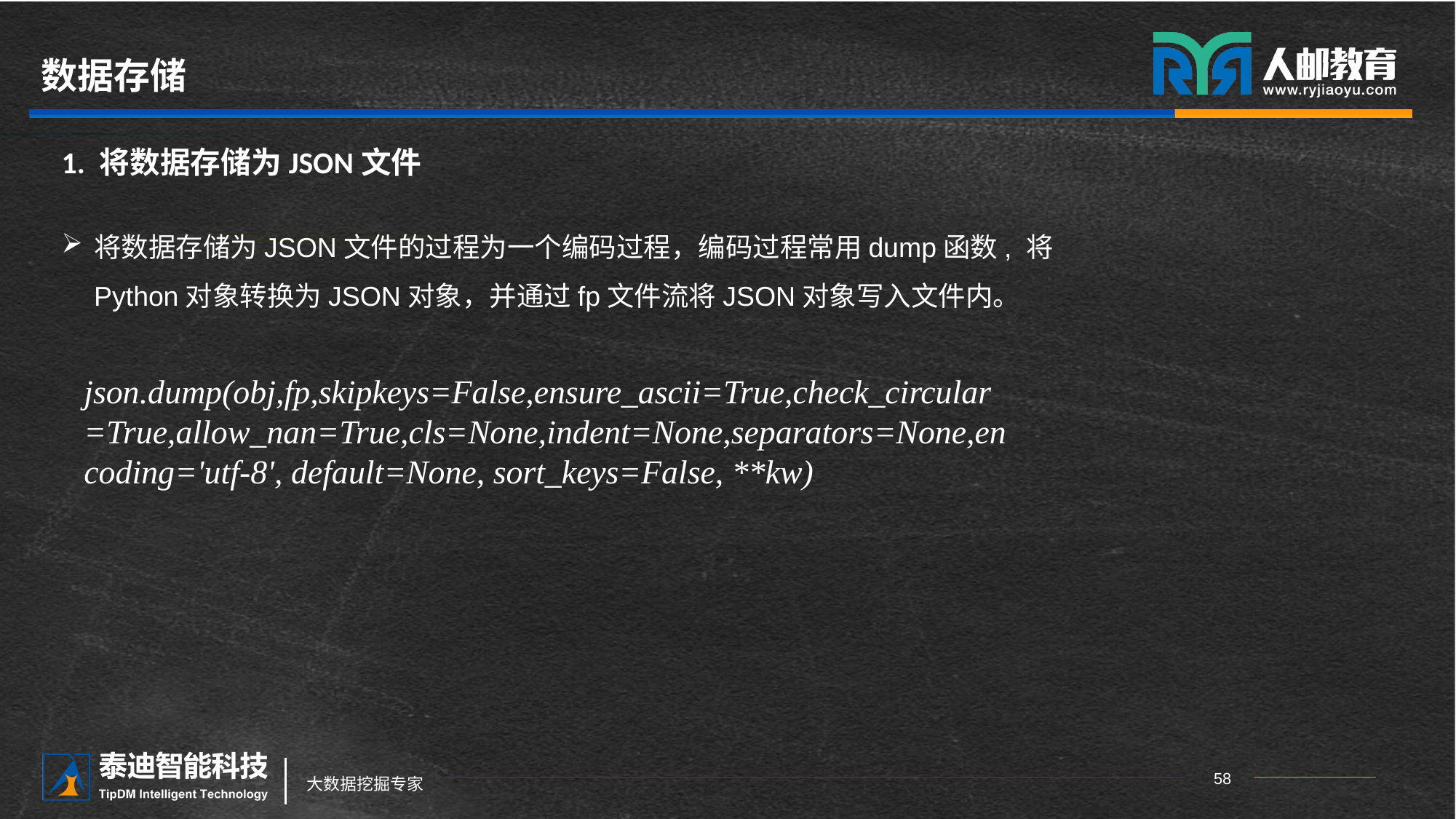

# 数据存储
1. 将数据存储为JSON文件
将数据存储为JSON文件的过程为一个编码过程，编码过程常用dump函数, 将Python对象转换为JSON对象，并通过fp文件流将JSON对象写入文件内。

json.dump(obj,fp,skipkeys=False,ensure_ascii=True,check_circular=True,allow_nan=True,cls=None,indent=None,separators=None,encoding='utf-8', default=None, sort_keys=False, **kw)